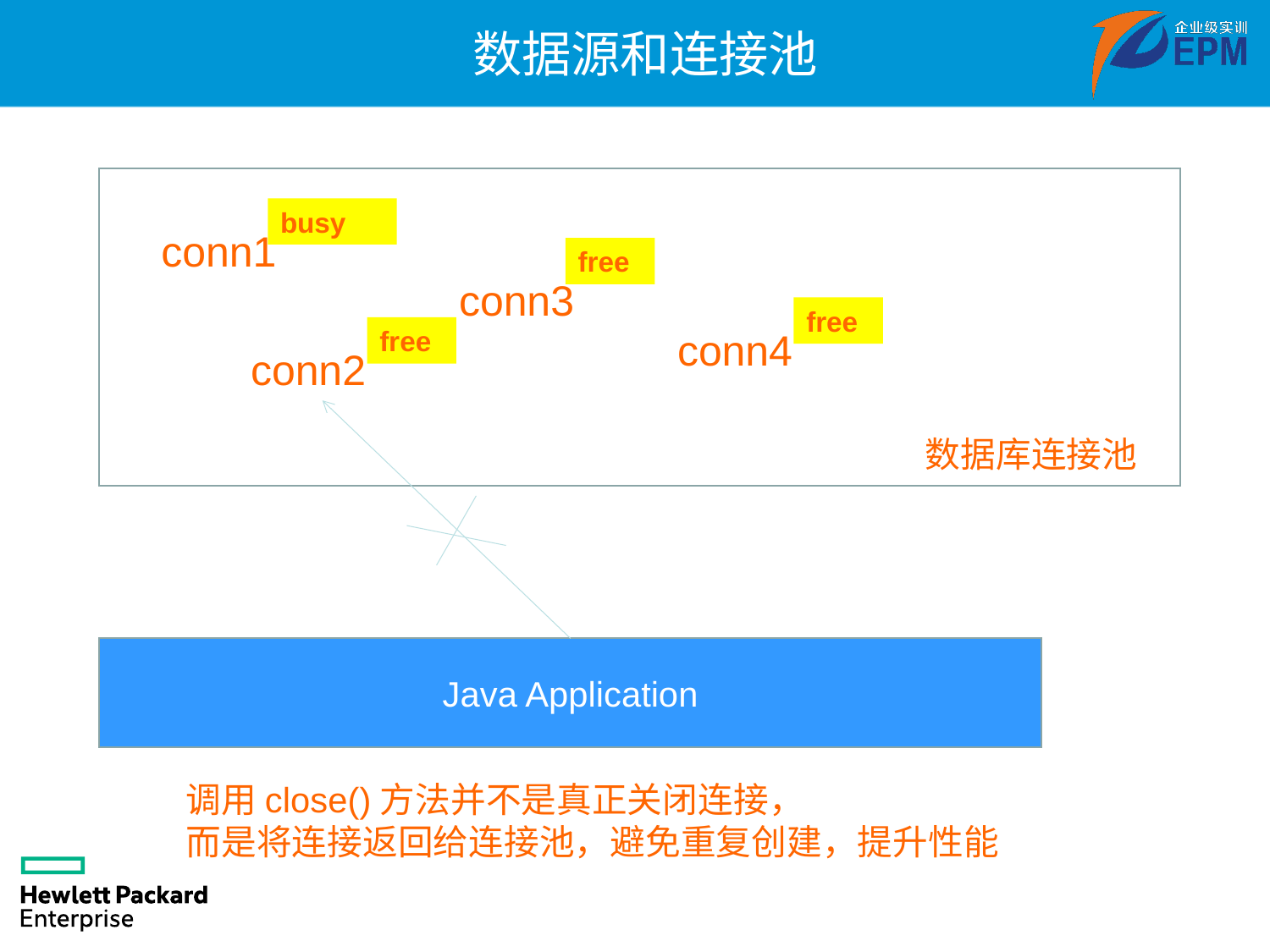

# 数据源和连接池

busy
conn1
free
conn3
free
free
conn4
conn2
数据库连接池
Java Application
调用close()方法并不是真正关闭连接，
而是将连接返回给连接池，避免重复创建，提升性能